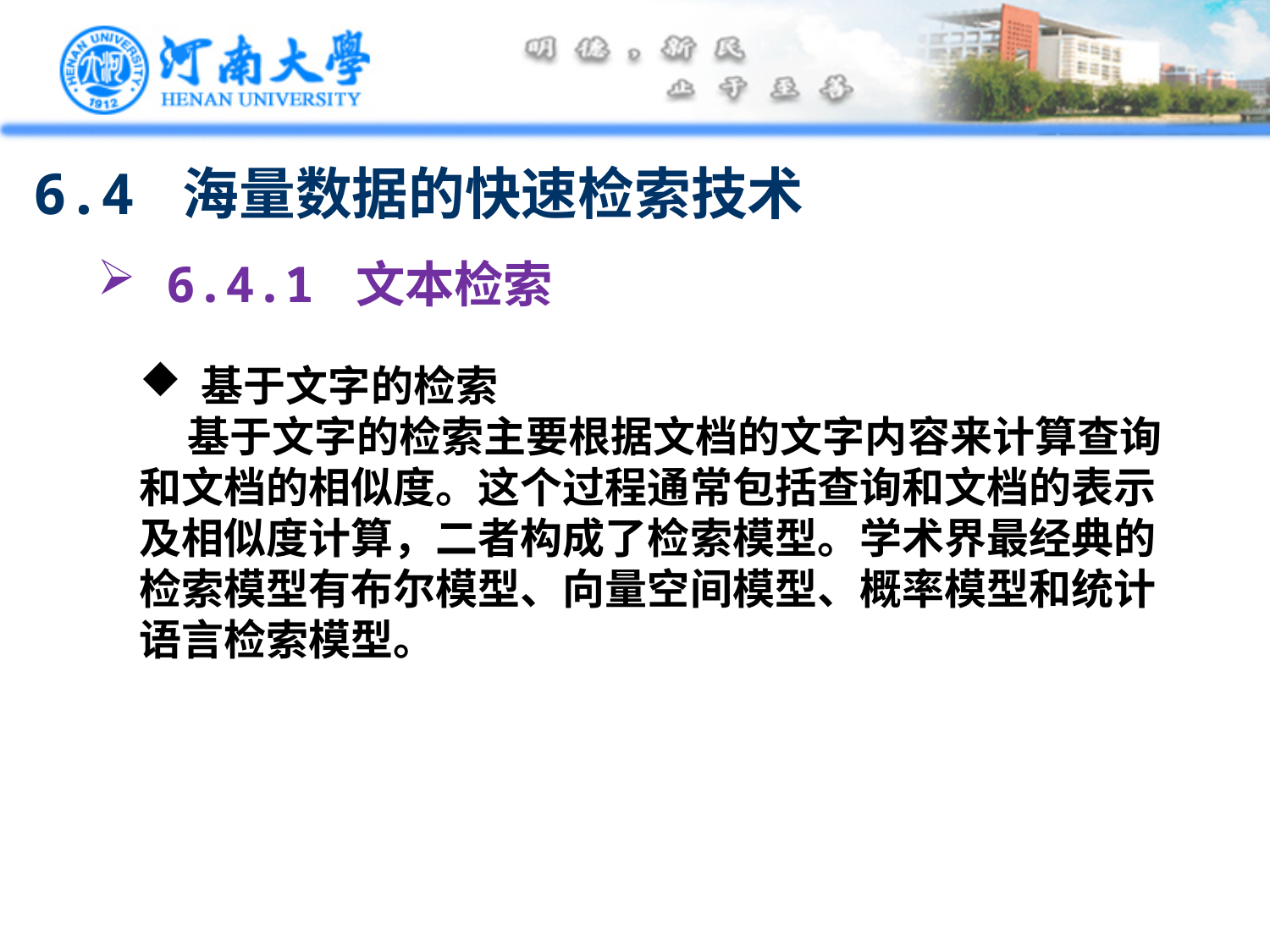

6.4 海量数据的快速检索技术
 6.4.1 文本检索
 基于文字的检索
    基于文字的检索主要根据文档的文字内容来计算查询和文档的相似度。这个过程通常包括查询和文档的表示及相似度计算，二者构成了检索模型。学术界最经典的检索模型有布尔模型、向量空间模型、概率模型和统计语言检索模型。